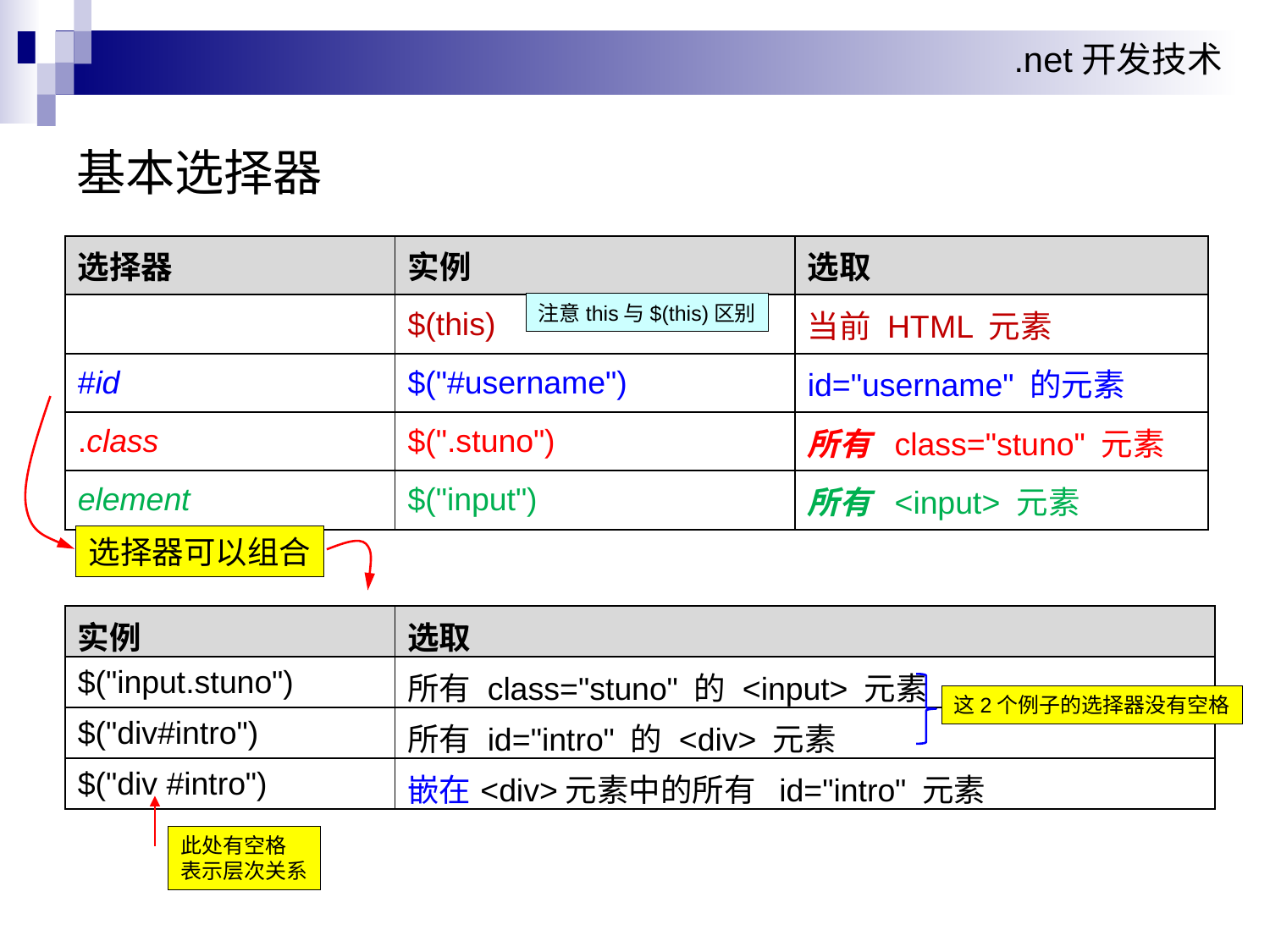

# 基本选择器
| 选择器 | 实例 | 选取 |
| --- | --- | --- |
|  | $(this) | 当前 HTML 元素 |
| #id | $("#username") | id="username" 的元素 |
| .class | $(".stuno") | 所有 class="stuno" 元素 |
| element | $("input") | 所有 <input> 元素 |
注意this与$(this)区别

选择器可以组合

| 实例 | 选取 |
| --- | --- |
| $("input.stuno") | 所有 class="stuno" 的 <input> 元素 |
| $("div#intro") | 所有 id="intro" 的 <div> 元素 |
| $("div #intro") | 嵌在<div>元素中的所有 id="intro" 元素 |

这2个例子的选择器没有空格
此处有空格
表示层次关系